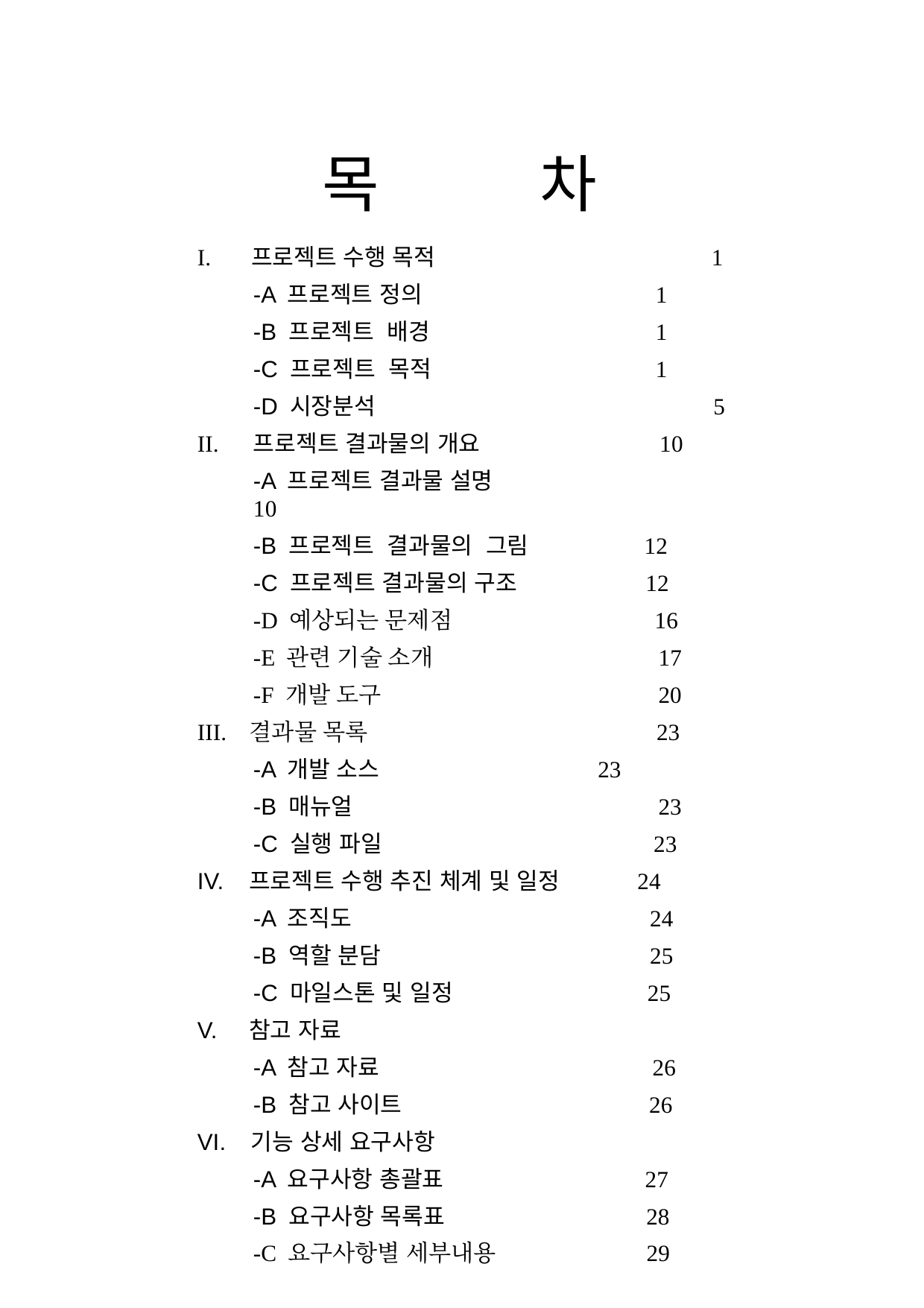

# 목
차
I.      프로젝트 수행 목적  	                              1
-A 프로젝트 정의  	                              1
-B 프로젝트  배경  	                              1
-C 프로젝트  목적   	                              1
-D 시장분석   	                                        5
II.     프로젝트 결과물의 개요  	                     10
-A 프로젝트 결과물 설명  	                     10
-B 프로젝트  결과물의  그림                   12
-C 프로젝트 결과물의 구조                     12
-D 예상되는 문제점                                  16
-E 관련 기술 소개                                      17
-F 개발 도구                                               20
III.   결과물 목록                                                 23
-A 개발 소스               	                    23
-B 매뉴얼                                              23
-C 실행 파일                                         23
IV.   프로젝트 수행 추진 체계 및 일정           24
-A 조직도               	                             24
-B 역할 분담              	                             25
-C 마일스톤 및 일정                             25
V.    참고 자료
-A 참고 자료                                         26
-B 참고 사이트                                     26
VI.   기능 상세 요구사항
-A 요구사항 총괄표                              27
-B 요구사항 목록표                              28
-C 요구사항별 세부내용                         29